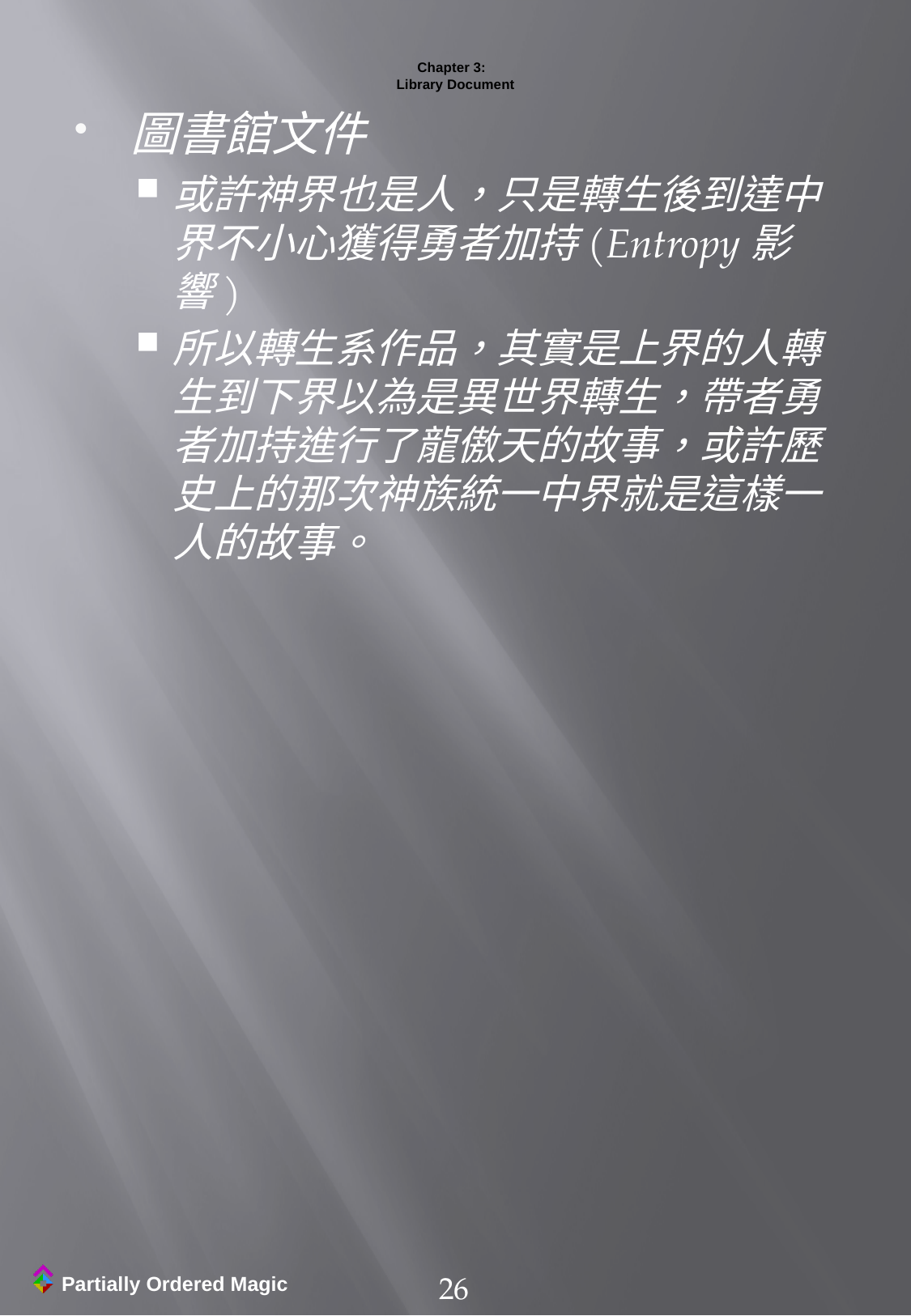

# Chapter 3: Library Document
圖書館文件
或許神界也是人，只是轉生後到達中界不小心獲得勇者加持(Entropy影響)
所以轉生系作品，其實是上界的人轉生到下界以為是異世界轉生，帶者勇者加持進行了龍傲天的故事，或許歷史上的那次神族統一中界就是這樣一人的故事。